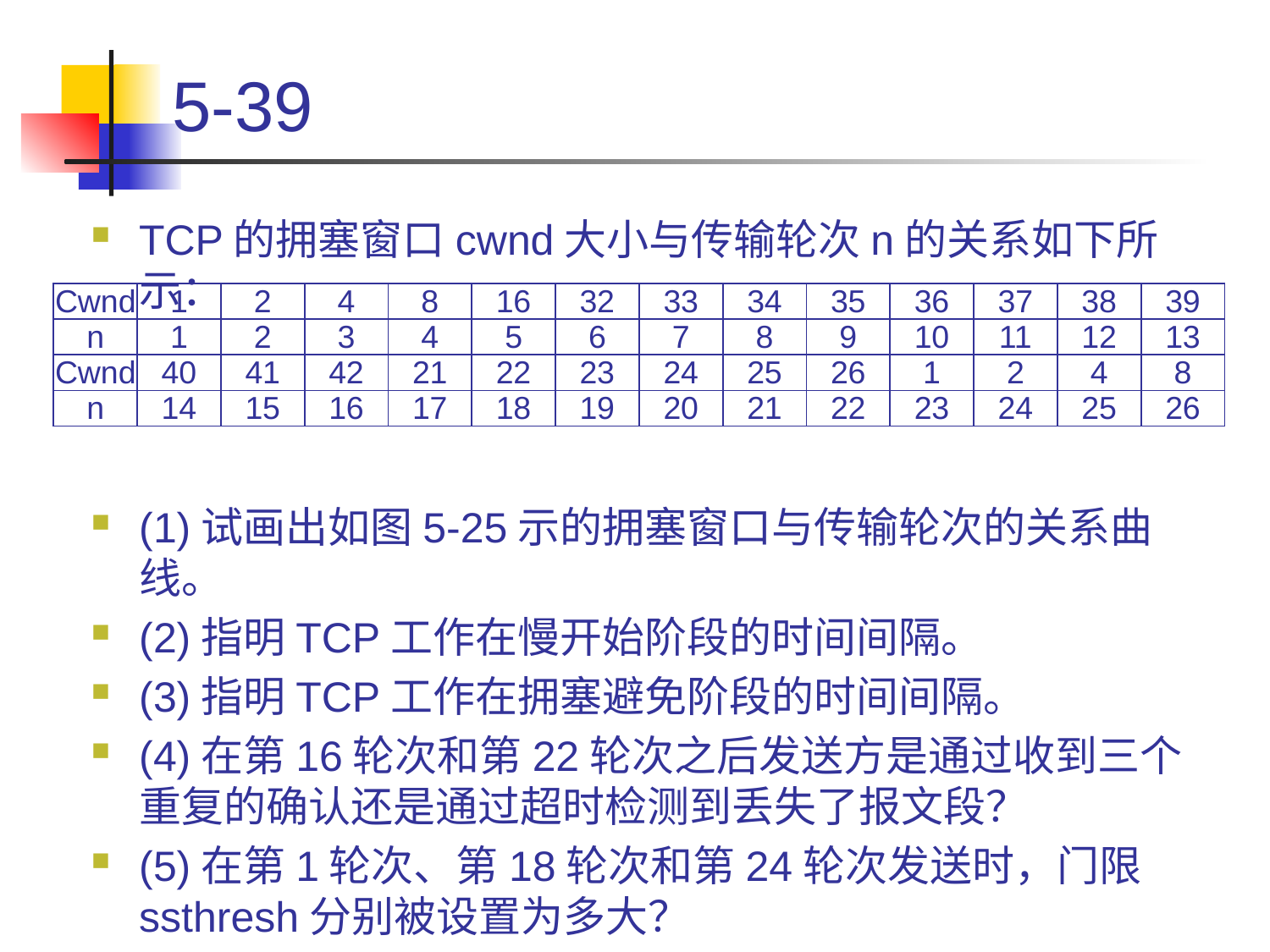

# 5-39
TCP的拥塞窗口cwnd大小与传输轮次n的关系如下所示：

(1)试画出如图5-25示的拥塞窗口与传输轮次的关系曲线。
(2)指明TCP工作在慢开始阶段的时间间隔。
(3)指明TCP工作在拥塞避免阶段的时间间隔。
(4)在第16轮次和第22轮次之后发送方是通过收到三个重复的确认还是通过超时检测到丢失了报文段？
(5)在第1轮次、第18轮次和第24轮次发送时，门限ssthresh分别被设置为多大？
| Cwnd | 1 | 2 | 4 | 8 | 16 | 32 | 33 | 34 | 35 | 36 | 37 | 38 | 39 |
| --- | --- | --- | --- | --- | --- | --- | --- | --- | --- | --- | --- | --- | --- |
| n | 1 | 2 | 3 | 4 | 5 | 6 | 7 | 8 | 9 | 10 | 11 | 12 | 13 |
| Cwnd | 40 | 41 | 42 | 21 | 22 | 23 | 24 | 25 | 26 | 1 | 2 | 4 | 8 |
| n | 14 | 15 | 16 | 17 | 18 | 19 | 20 | 21 | 22 | 23 | 24 | 25 | 26 |